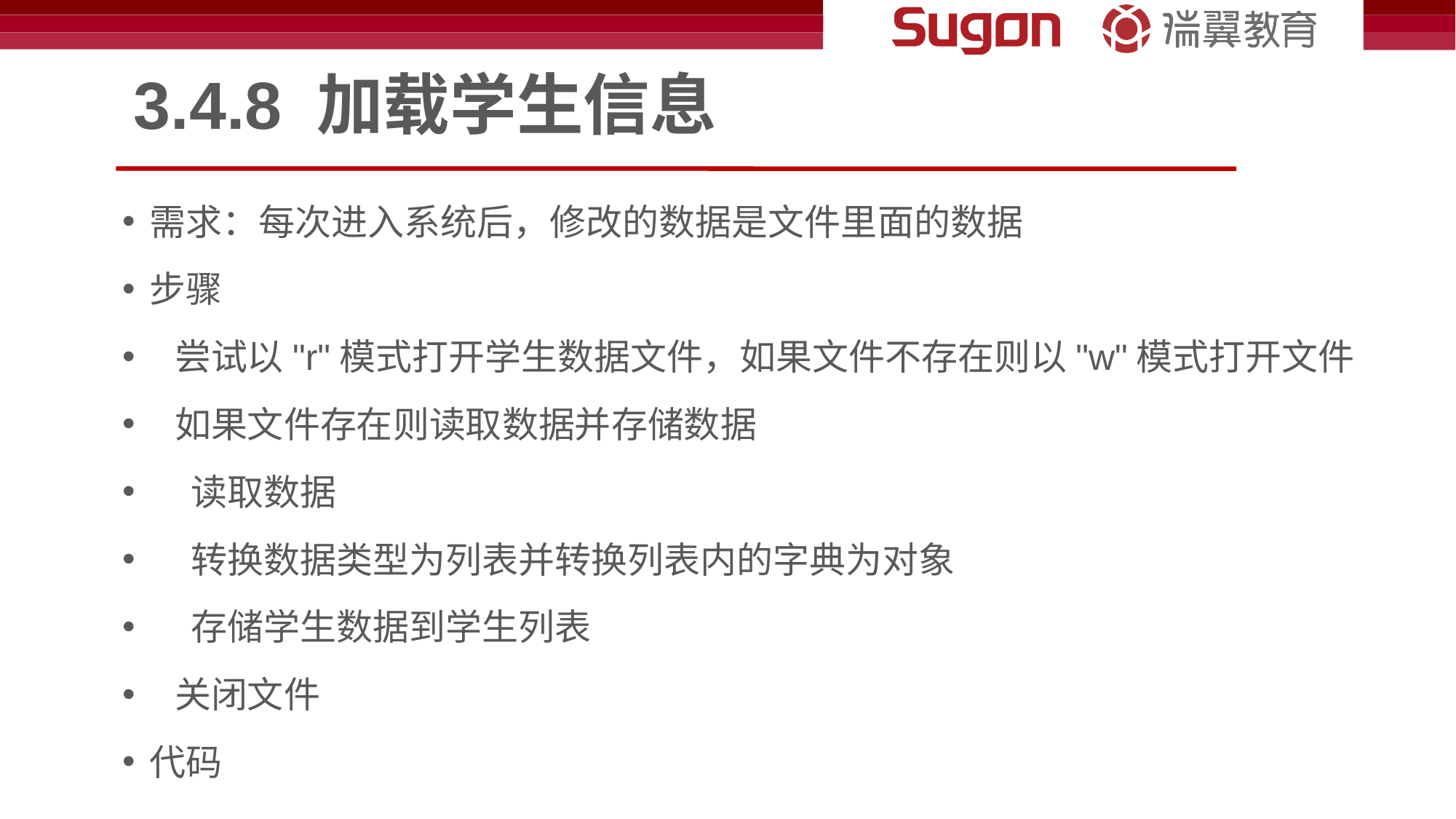

# 3.4.8 加载学生信息
需求：每次进入系统后，修改的数据是文件里面的数据
步骤
  尝试以"r"模式打开学生数据文件，如果文件不存在则以"w"模式打开文件
  如果文件存在则读取数据并存储数据
    读取数据
    转换数据类型为列表并转换列表内的字典为对象
    存储学生数据到学生列表
  关闭文件
代码